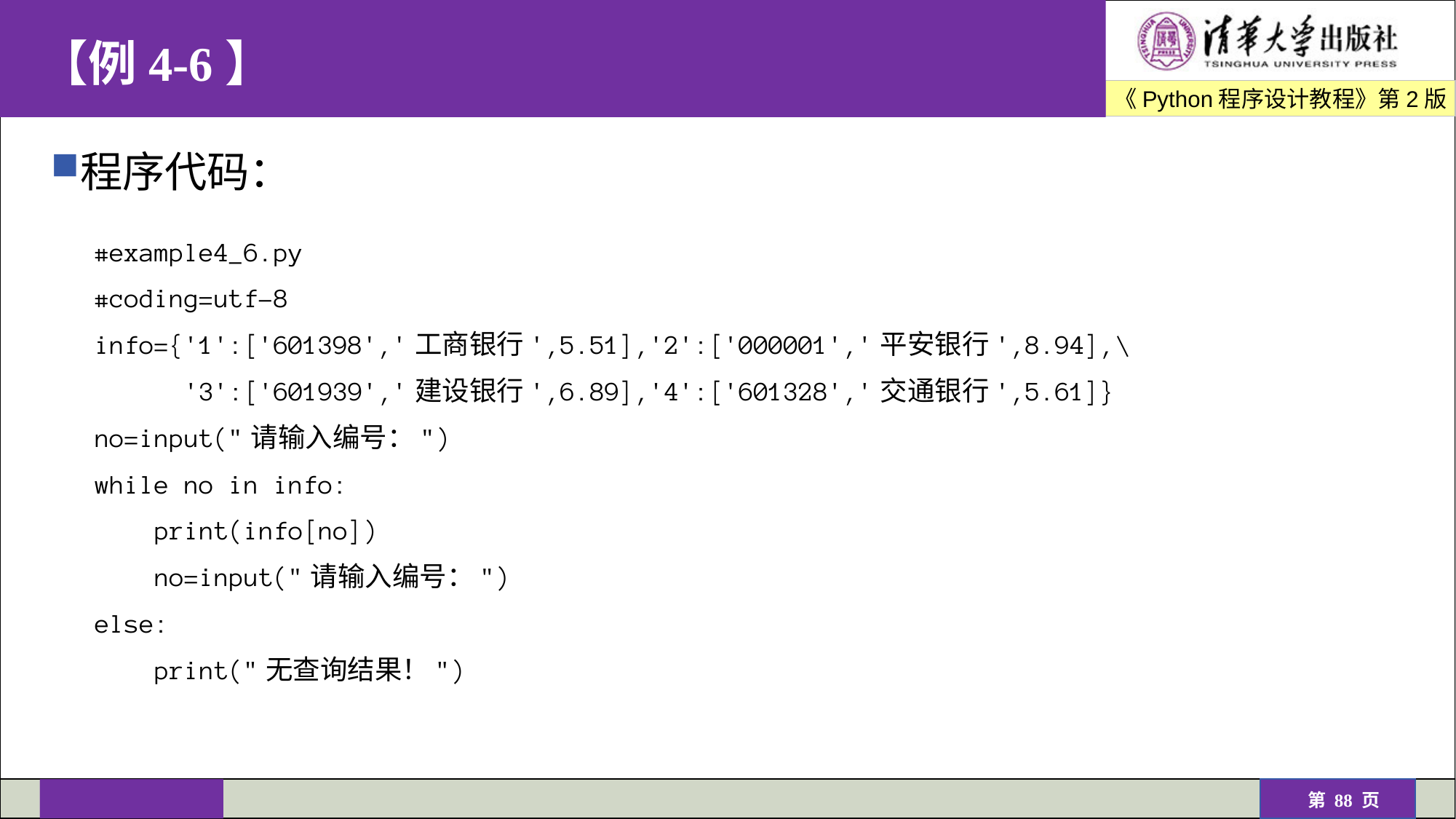

# 【例4-6】
程序代码：
#example4_6.py
#coding=utf-8
info={'1':['601398','工商银行',5.51],'2':['000001','平安银行',8.94],\
      '3':['601939','建设银行',6.89],'4':['601328','交通银行',5.61]}
no=input("请输入编号：")
while no in info:
    print(info[no])
    no=input("请输入编号：")
else:
    print("无查询结果！")